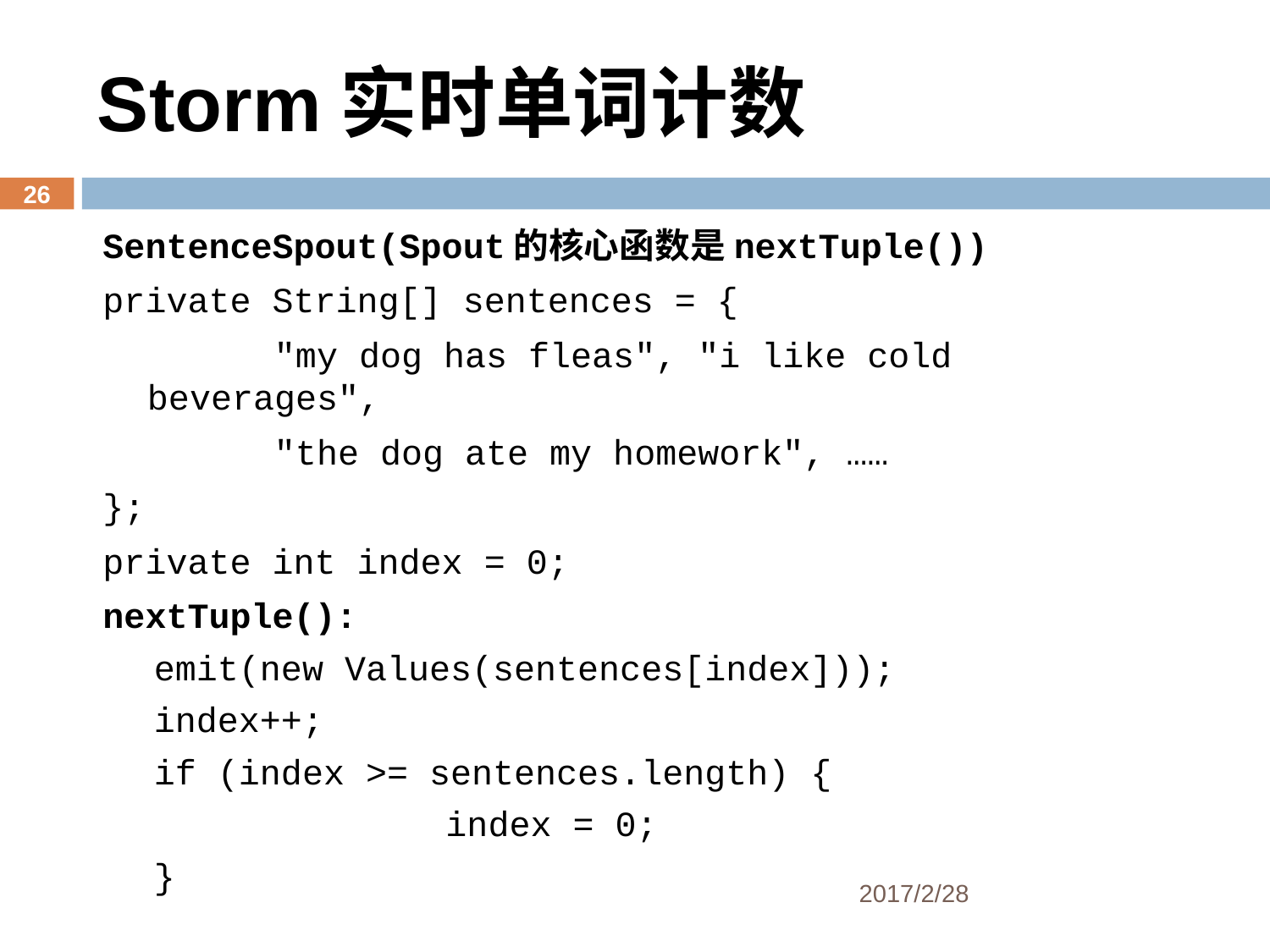

Storm实时单词计数
26
SentenceSpout(Spout的核心函数是nextTuple())
private String[] sentences = {
		"my dog has fleas", "i like cold beverages",
		"the dog ate my homework", ……
};
private int index = 0;
nextTuple():
emit(new Values(sentences[index]));
index++;
if (index >= sentences.length) {
			index = 0;
}

2017/2/28